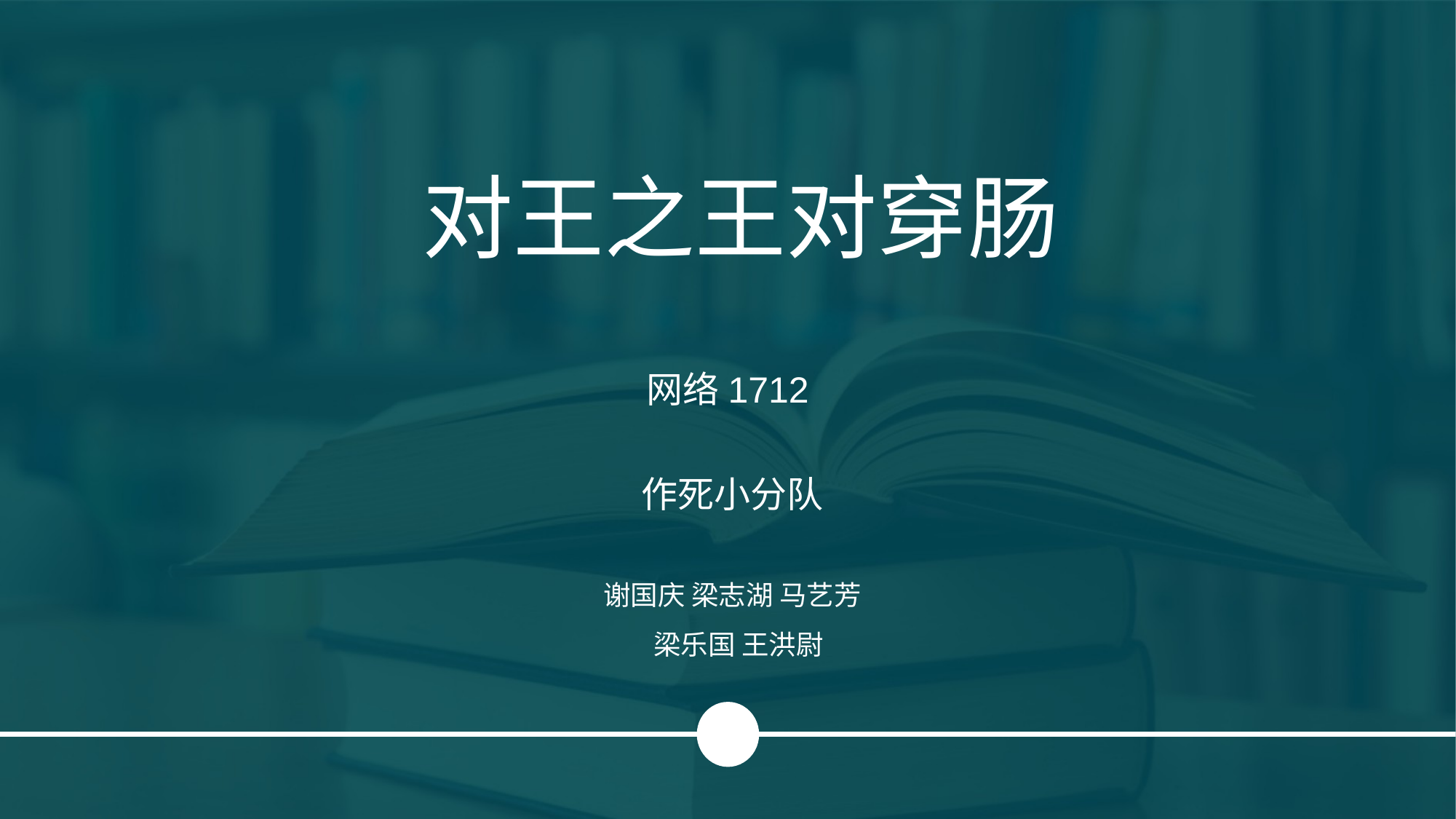

对王之王对穿肠
网络1712
作死小分队
谢国庆 梁志湖 马艺芳
 梁乐国 王洪尉